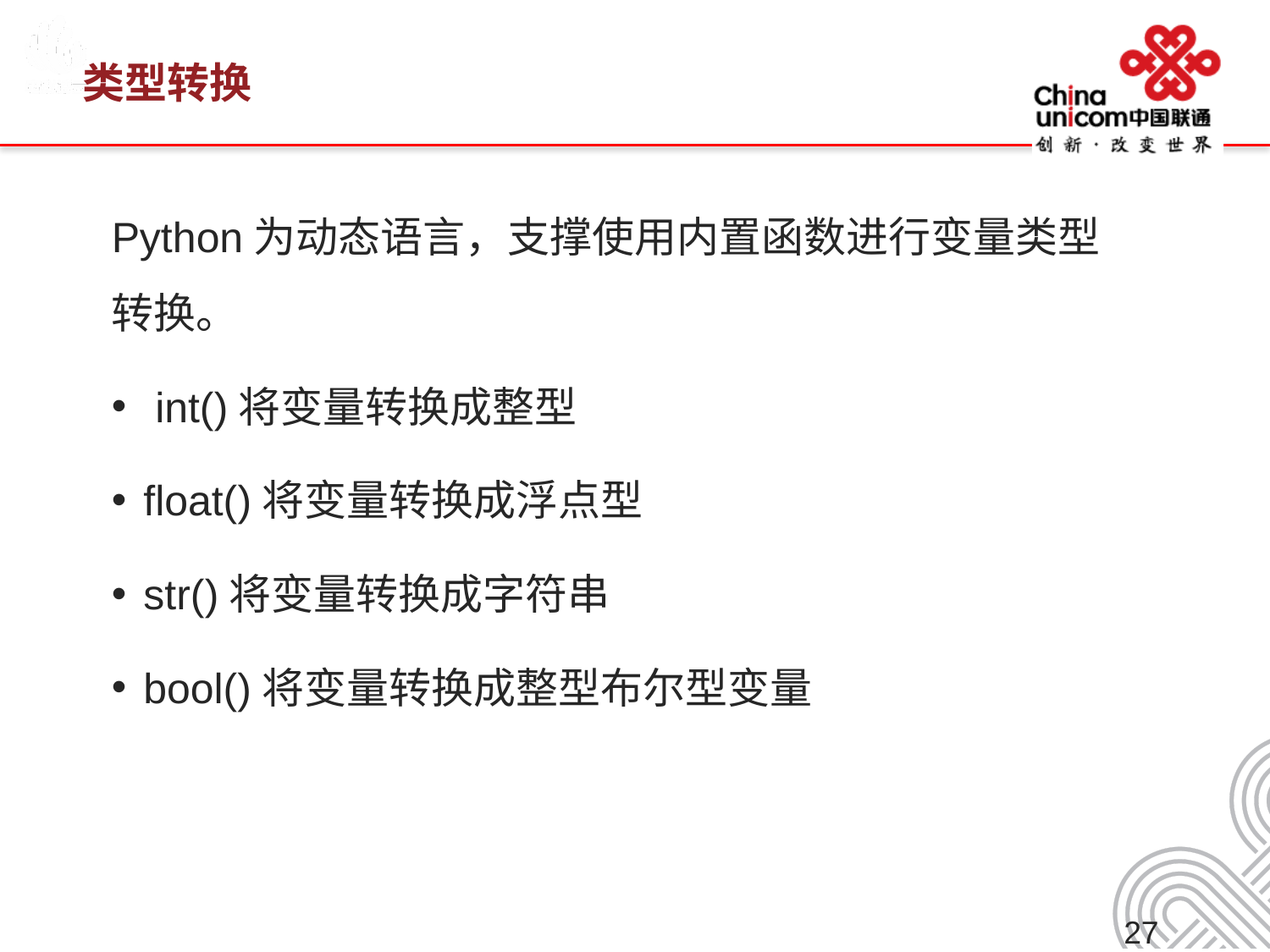

# 类型转换
Python为动态语言，支撑使用内置函数进行变量类型转换。
 int()将变量转换成整型
float()将变量转换成浮点型
str()将变量转换成字符串
bool()将变量转换成整型布尔型变量